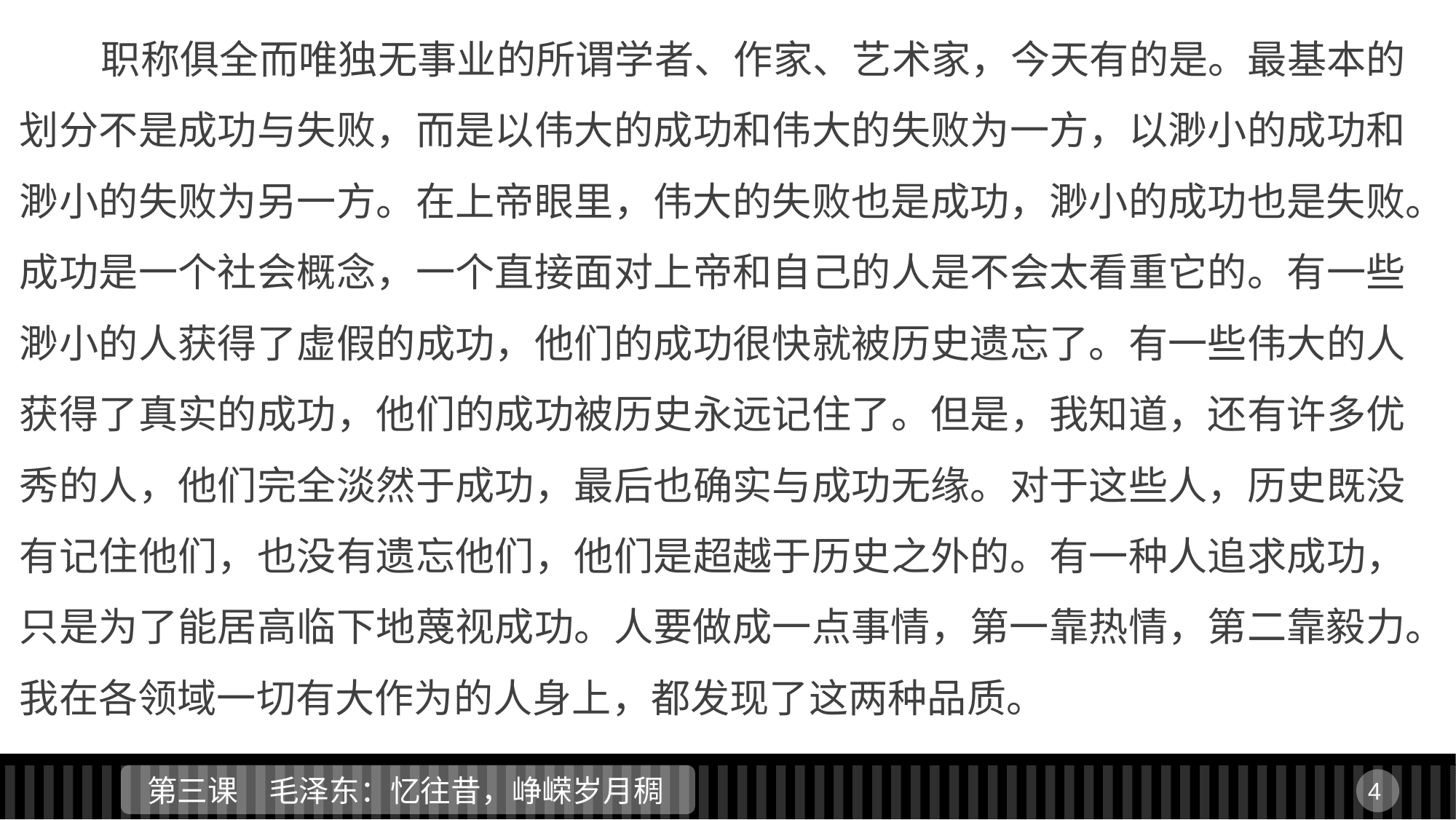

职称俱全而唯独无事业的所谓学者、作家、艺术家，今天有的是。最基本的划分不是成功与失败，而是以伟大的成功和伟大的失败为一方，以渺小的成功和渺小的失败为另一方。在上帝眼里，伟大的失败也是成功，渺小的成功也是失败。成功是一个社会概念，一个直接面对上帝和自己的人是不会太看重它的。有一些渺小的人获得了虚假的成功，他们的成功很快就被历史遗忘了。有一些伟大的人获得了真实的成功，他们的成功被历史永远记住了。但是，我知道，还有许多优秀的人，他们完全淡然于成功，最后也确实与成功无缘。对于这些人，历史既没有记住他们，也没有遗忘他们，他们是超越于历史之外的。有一种人追求成功，只是为了能居高临下地蔑视成功。人要做成一点事情，第一靠热情，第二靠毅力。我在各领域一切有大作为的人身上，都发现了这两种品质。